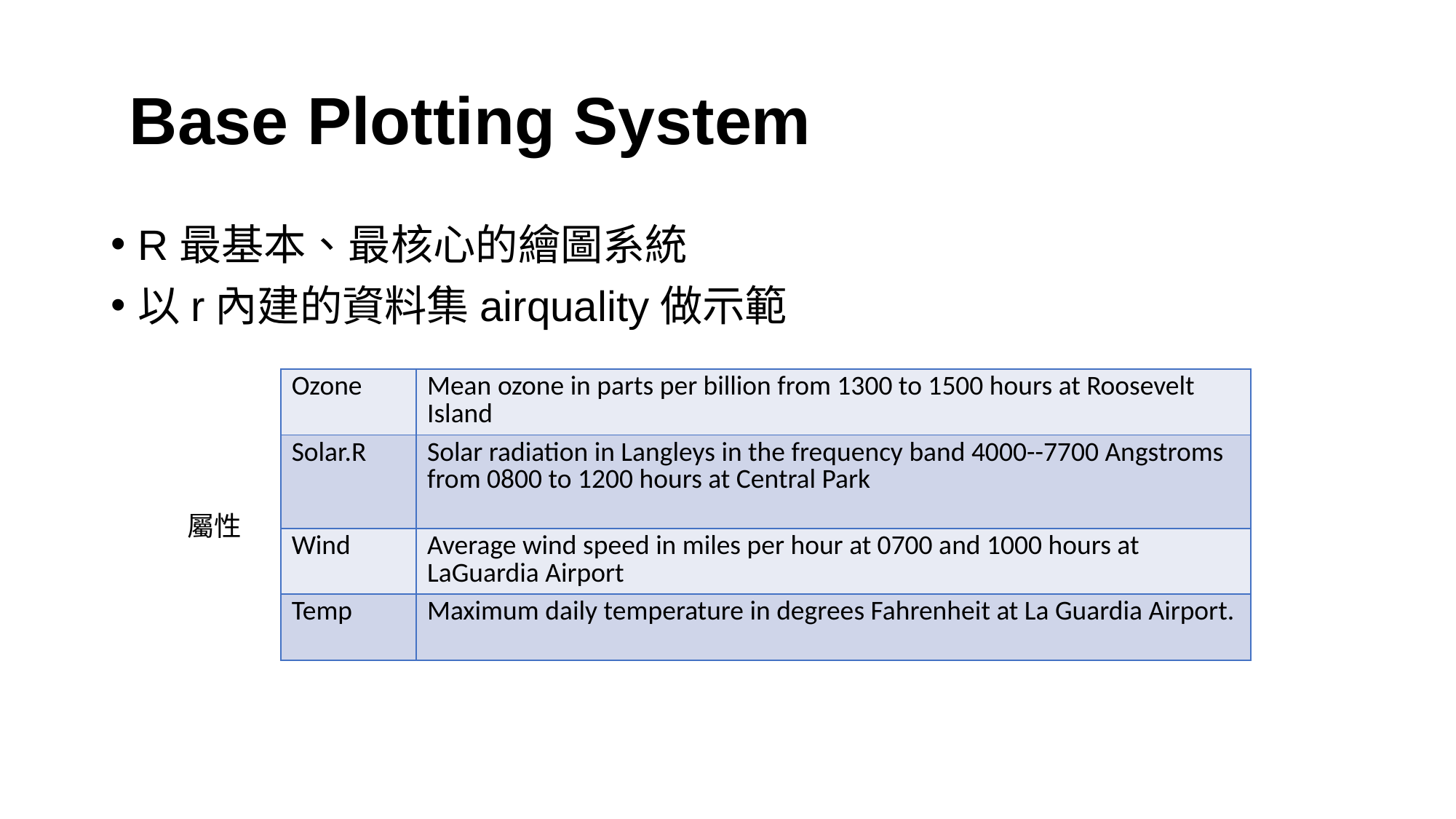

# Base Plotting System
R最基本、最核心的繪圖系統
以r內建的資料集airquality做示範

| Ozone | Mean ozone in parts per billion from 1300 to 1500 hours at Roosevelt Island |
| --- | --- |
| Solar.R | Solar radiation in Langleys in the frequency band 4000--7700 Angstroms from 0800 to 1200 hours at Central Park |
| Wind | Average wind speed in miles per hour at 0700 and 1000 hours at LaGuardia Airport |
| Temp | Maximum daily temperature in degrees Fahrenheit at La Guardia Airport. |
屬性